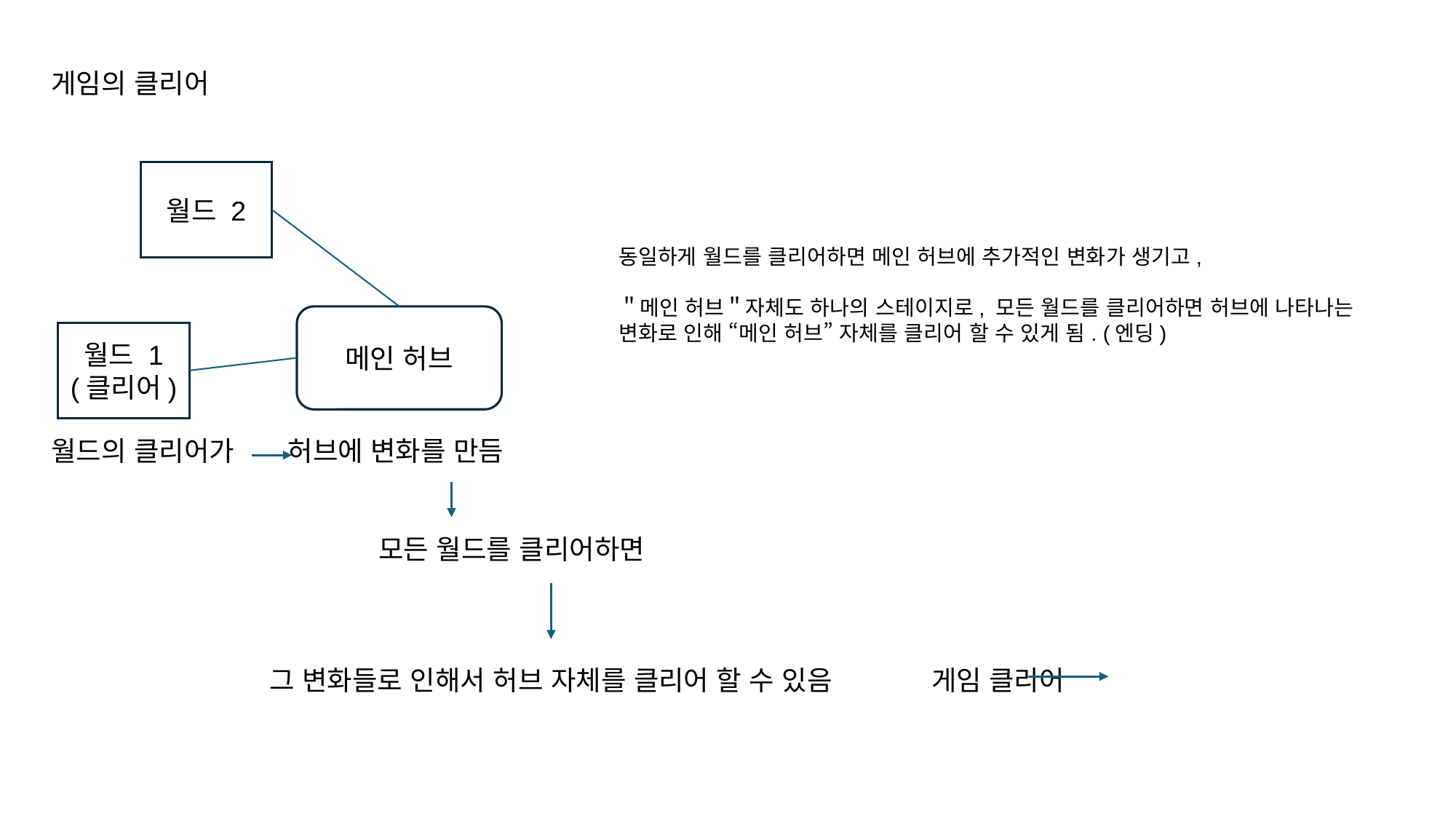

게임의 클리어
월드 2
동일하게 월드를 클리어하면 메인 허브에 추가적인 변화가 생기고,

＂메인 허브＂자체도 하나의 스테이지로, 모든 월드를 클리어하면 허브에 나타나는 변화로 인해 “메인 허브” 자체를 클리어 할 수 있게 됨. (엔딩)
메인 허브
월드 1
(클리어)
월드의 클리어가       허브에 변화를 만듬

	  		모든 월드를 클리어하면

              		그 변화들로 인해서 허브 자체를 클리어 할 수 있음             게임 클리어